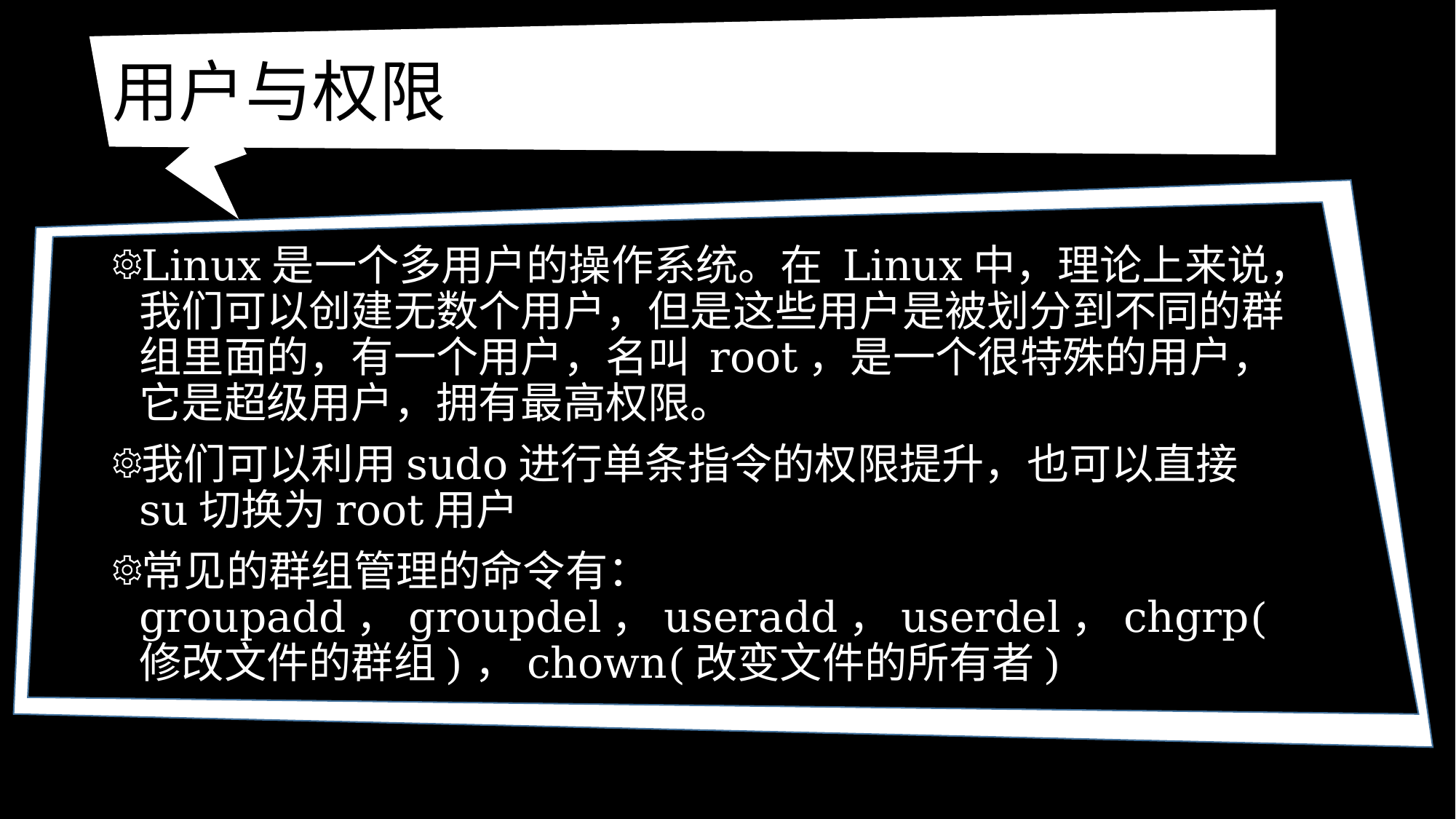

# 用户与权限
Linux是一个多用户的操作系统。在 Linux中，理论上来说，我们可以创建无数个用户，但是这些用户是被划分到不同的群组里面的，有一个用户，名叫 root，是一个很特殊的用户，它是超级用户，拥有最高权限。
我们可以利用sudo进行单条指令的权限提升，也可以直接su切换为root用户
常见的群组管理的命令有：groupadd，groupdel，useradd，userdel，chgrp(修改文件的群组)，chown(改变文件的所有者)